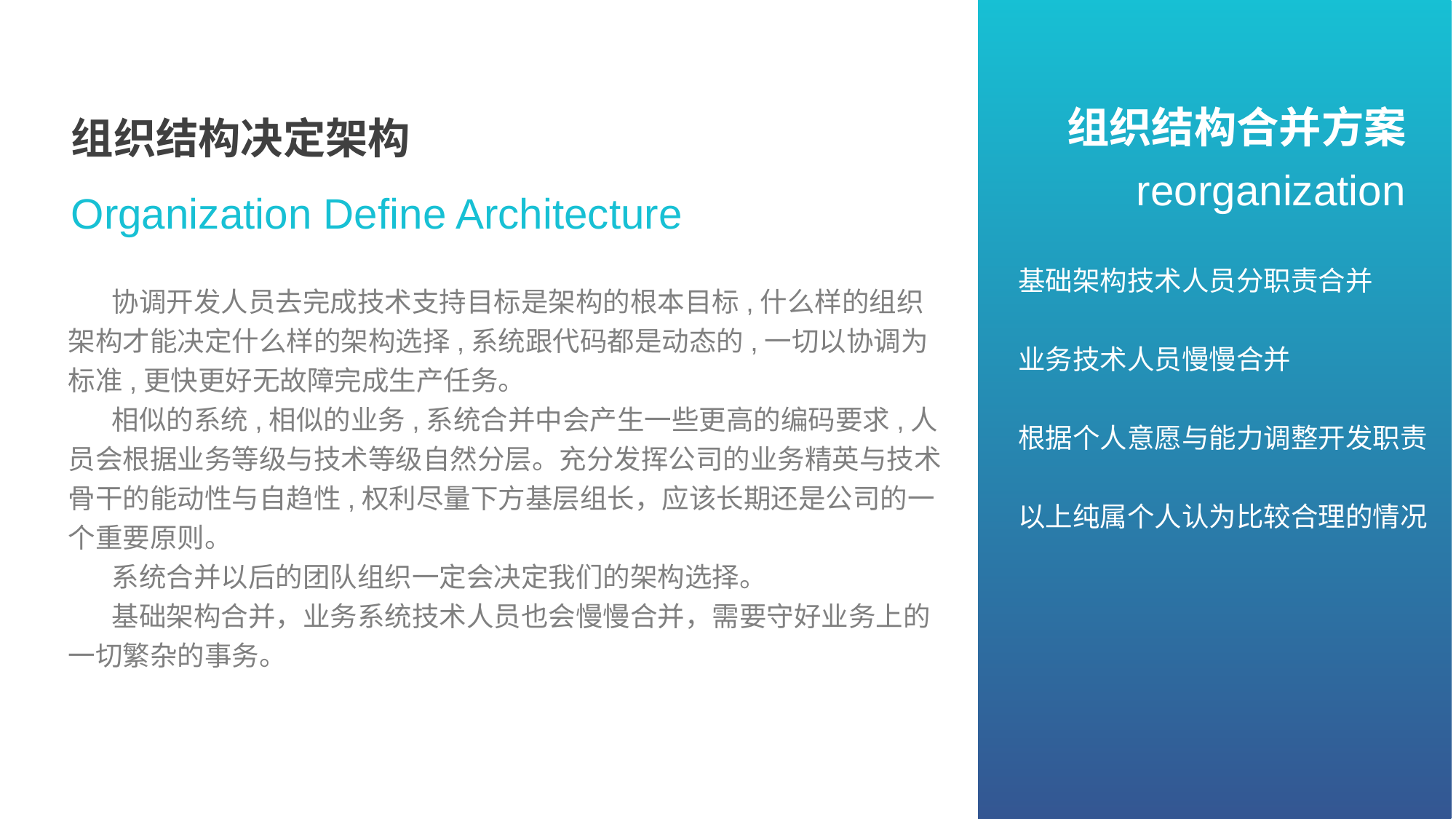

组织结构合并方案
组织结构决定架构
reorganization
Organization Define Architecture
基础架构技术人员分职责合并

业务技术人员慢慢合并

根据个人意愿与能力调整开发职责

以上纯属个人认为比较合理的情况

      协调开发人员去完成技术支持目标是架构的根本目标,什么样的组织架构才能决定什么样的架构选择,系统跟代码都是动态的,一切以协调为标准,更快更好无故障完成生产任务。
      相似的系统,相似的业务,系统合并中会产生一些更高的编码要求,人员会根据业务等级与技术等级自然分层。充分发挥公司的业务精英与技术骨干的能动性与自趋性,权利尽量下方基层组长，应该长期还是公司的一个重要原则。
      系统合并以后的团队组织一定会决定我们的架构选择。
      基础架构合并，业务系统技术人员也会慢慢合并，需要守好业务上的一切繁杂的事务。